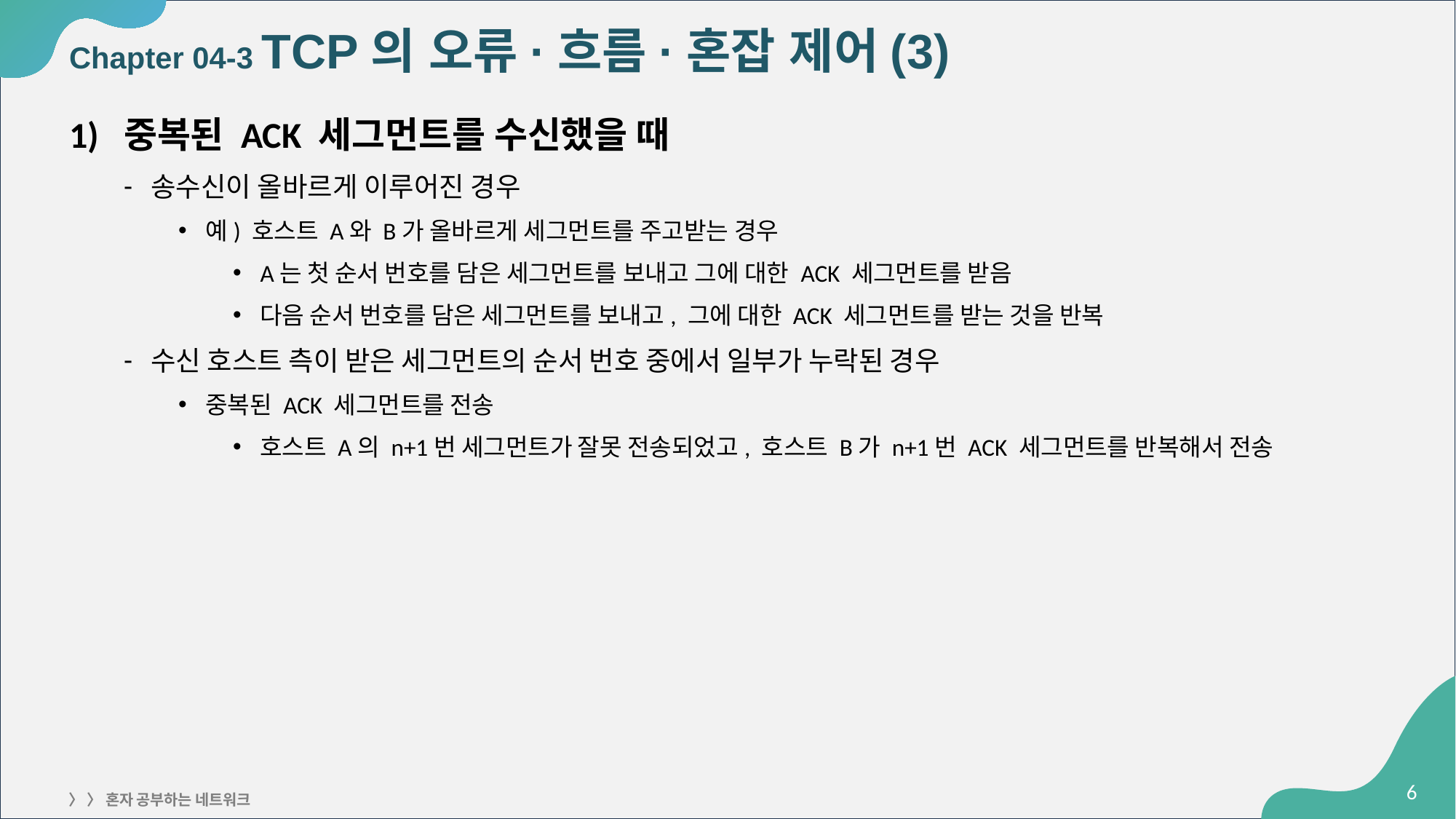

# Chapter 04-3 TCP의 오류·흐름·혼잡 제어(3)
중복된 ACK 세그먼트를 수신했을 때
송수신이 올바르게 이루어진 경우
예) 호스트 A와 B가 올바르게 세그먼트를 주고받는 경우
A는 첫 순서 번호를 담은 세그먼트를 보내고 그에 대한 ACK 세그먼트를 받음
다음 순서 번호를 담은 세그먼트를 보내고, 그에 대한 ACK 세그먼트를 받는 것을 반복
수신 호스트 측이 받은 세그먼트의 순서 번호 중에서 일부가 누락된 경우
중복된 ACK 세그먼트를 전송
호스트 A의 n+1번 세그먼트가 잘못 전송되었고, 호스트 B가 n+1번 ACK 세그먼트를 반복해서 전송
6
〉 〉 혼자 공부하는 네트워크